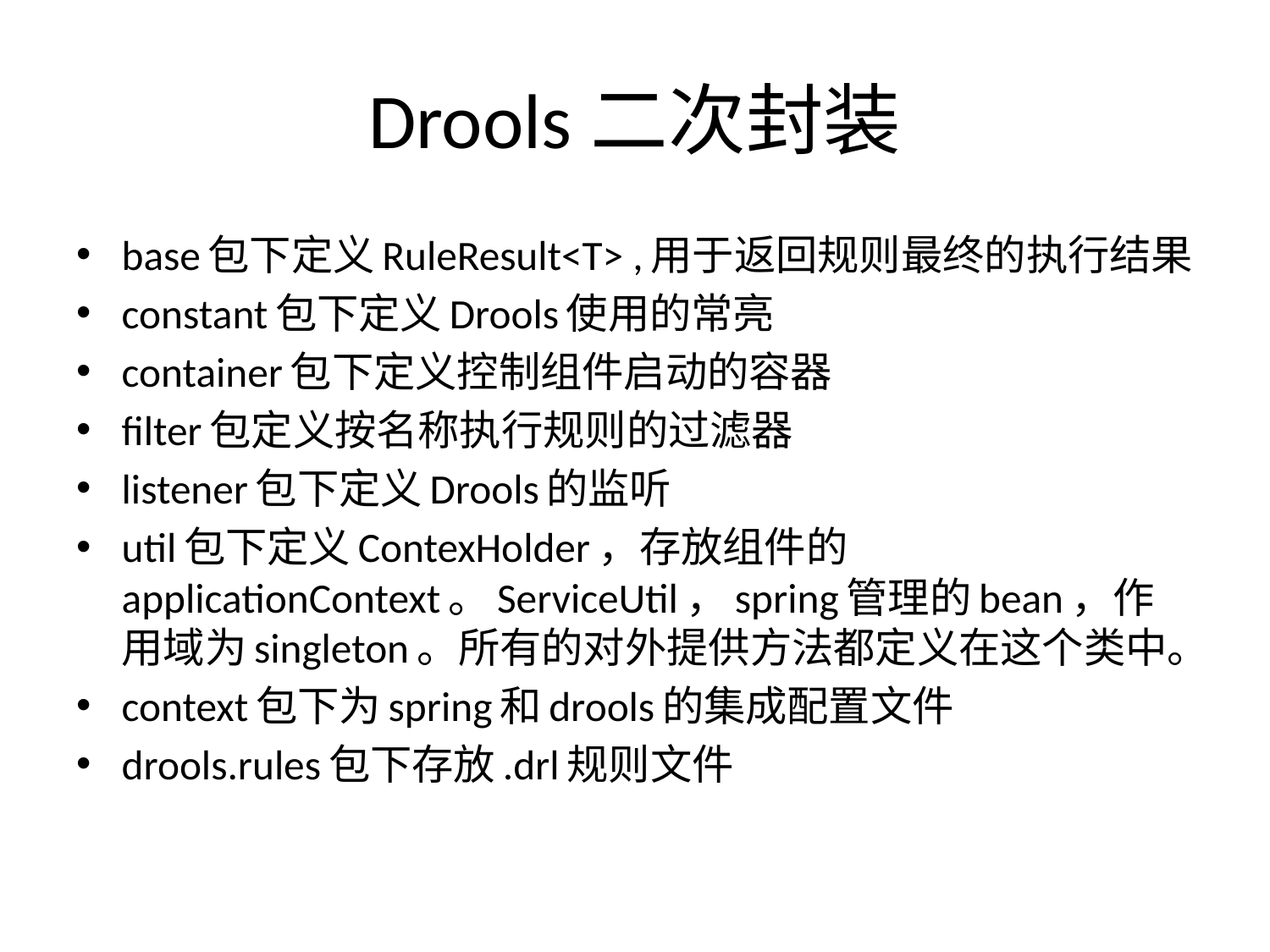

# Drools二次封装
base包下定义RuleResult<T> ,用于返回规则最终的执行结果
constant包下定义Drools使用的常亮
container包下定义控制组件启动的容器
filter包定义按名称执行规则的过滤器
listener包下定义Drools的监听
util包下定义ContexHolder，存放组件的applicationContext。ServiceUtil，spring管理的bean，作用域为singleton。所有的对外提供方法都定义在这个类中。
context包下为spring和drools的集成配置文件
drools.rules包下存放.drl规则文件